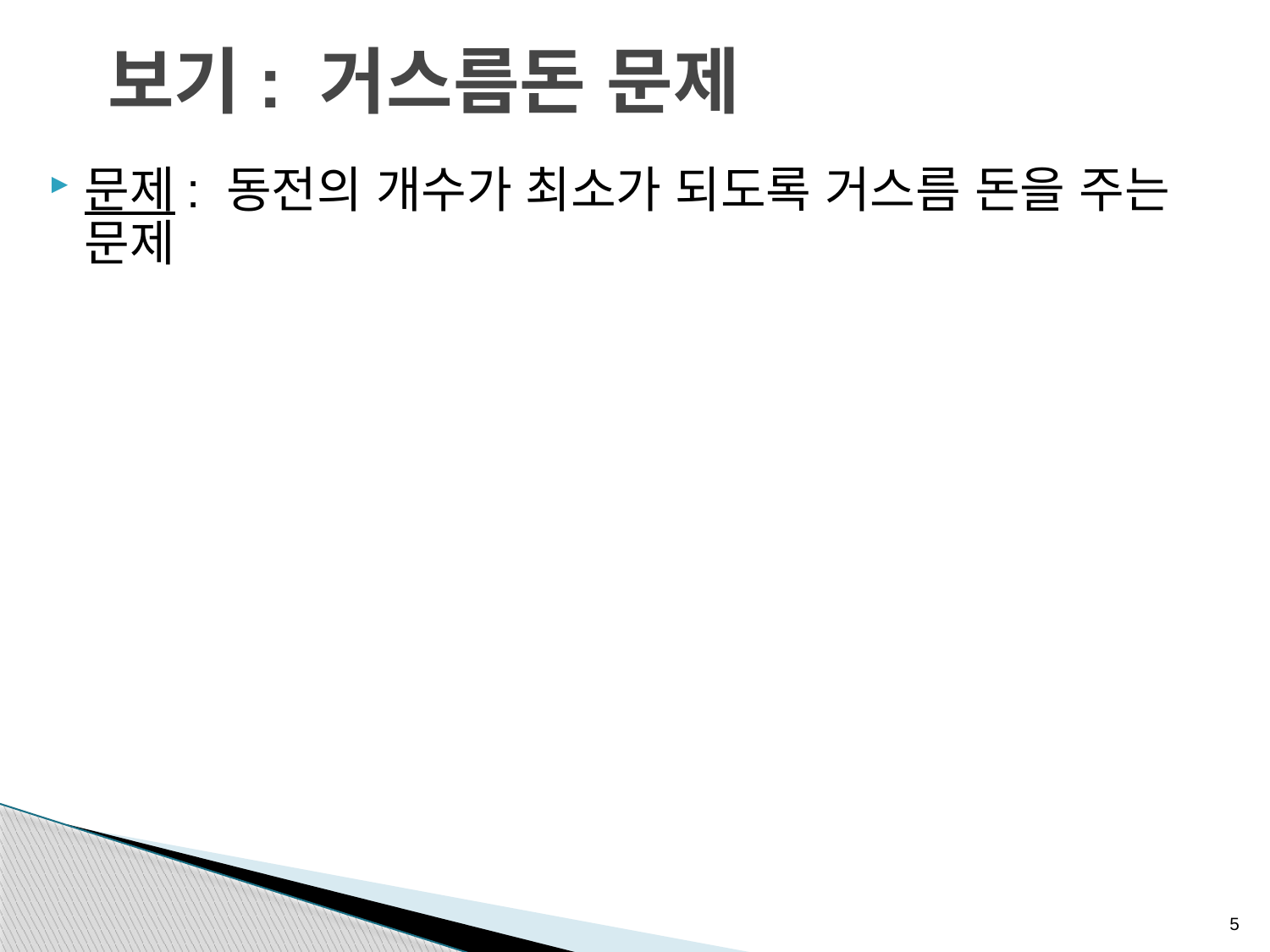

# 보기: 거스름돈 문제
문제: 동전의 개수가 최소가 되도록 거스름 돈을 주는 문제
5